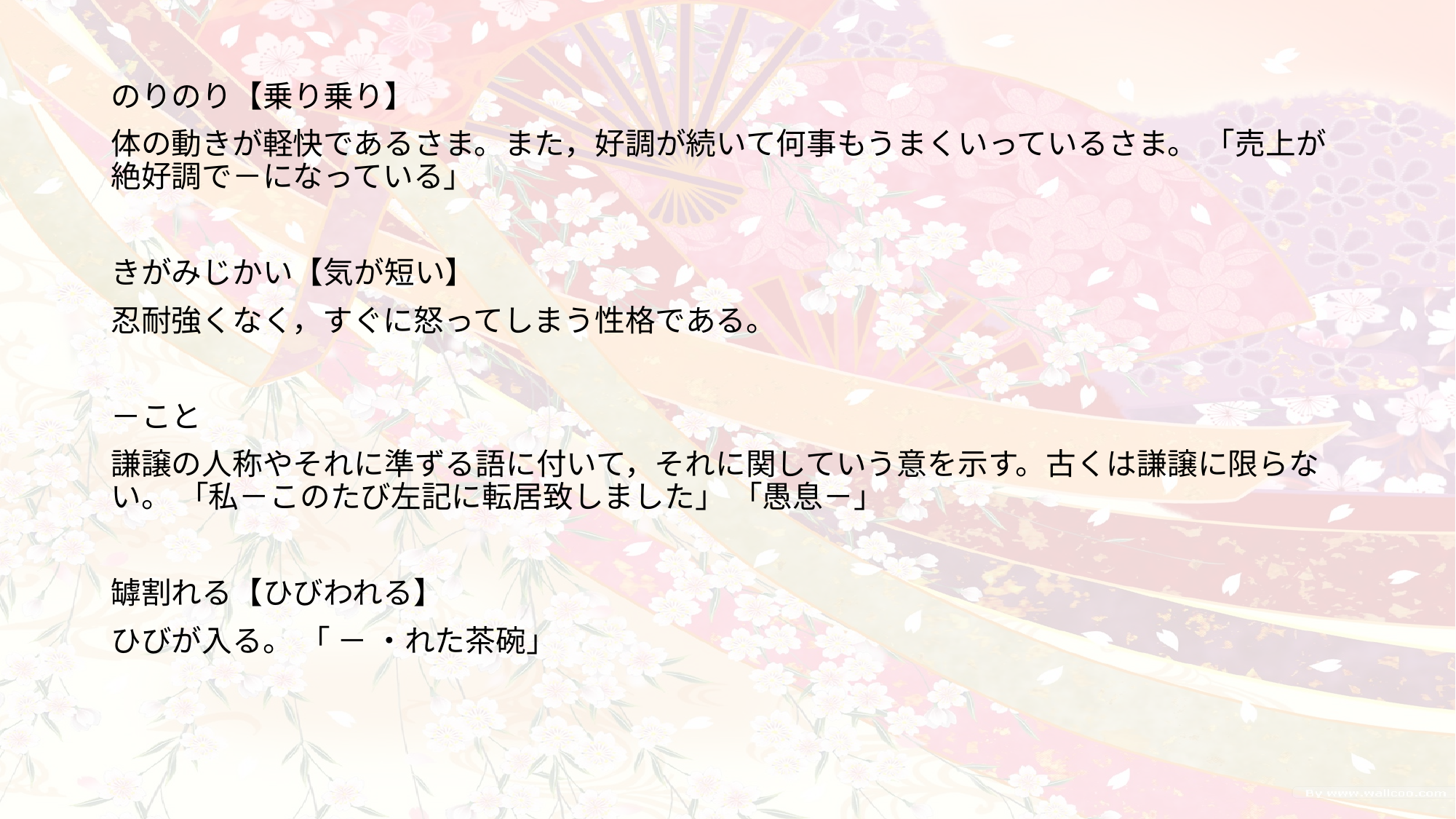

のりのり【乗り乗り】
体の動きが軽快であるさま。また，好調が続いて何事もうまくいっているさま。 「売上が絶好調で－になっている」

きがみじかい【気が短い】
忍耐強くなく，すぐに怒ってしまう性格である。

－こと
謙譲の人称やそれに準ずる語に付いて，それに関していう意を示す。古くは謙譲に限らない。 「私－このたび左記に転居致しました」 「愚息－」

罅割れる【ひびわれる】
ひびが入る。 「 － ・れた茶碗」